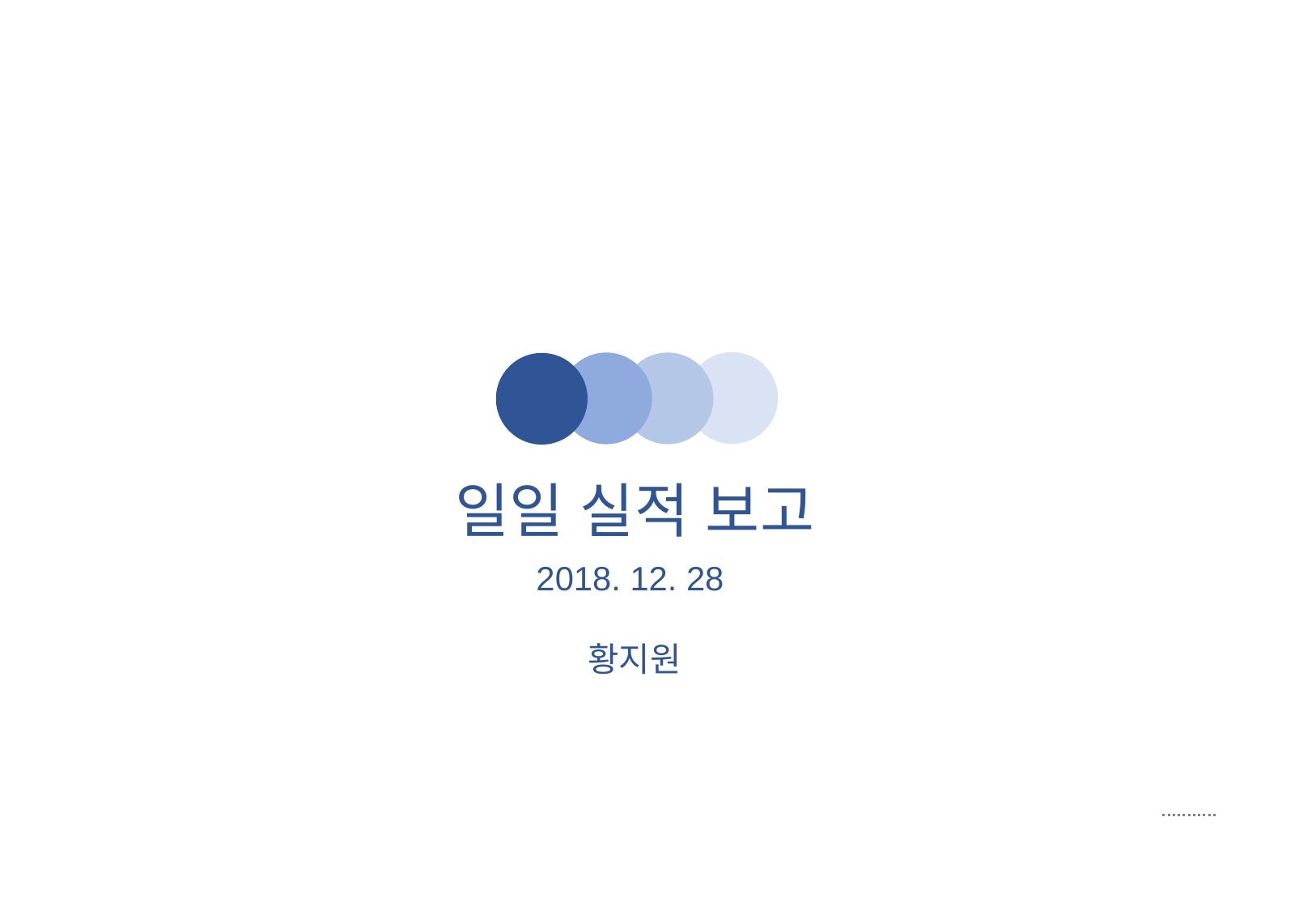

일일 실적 보고
2018. 12. 28

황지원